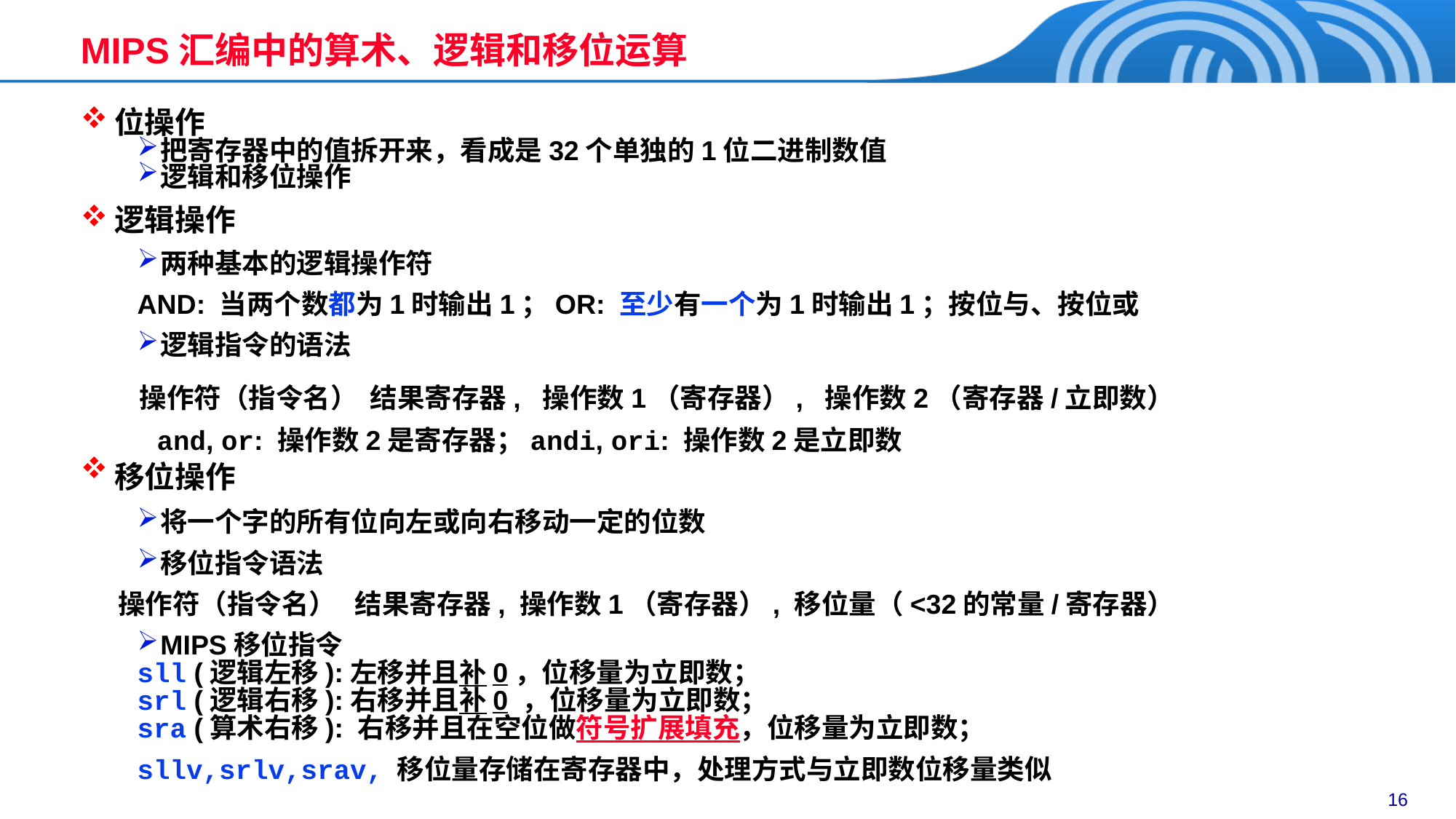

MIPS汇编中的算术、逻辑和移位运算
位操作
把寄存器中的值拆开来，看成是32个单独的1位二进制数值
逻辑和移位操作
逻辑操作
两种基本的逻辑操作符
AND: 当两个数都为1时输出1；OR: 至少有一个为1时输出1；按位与、按位或
逻辑指令的语法
	  操作符（指令名）  结果寄存器,  操作数1（寄存器）,  操作数2（寄存器/立即数）
    and, or: 操作数2是寄存器；andi, ori: 操作数2是立即数
移位操作
将一个字的所有位向左或向右移动一定的位数
移位指令语法
     操作符（指令名）   结果寄存器, 操作数1（寄存器）, 移位量（<32的常量/寄存器）
MIPS移位指令
sll (逻辑左移):左移并且补0，位移量为立即数；
srl (逻辑右移):右移并且补0 ，位移量为立即数；
sra (算术右移): 右移并且在空位做符号扩展填充，位移量为立即数；
sllv,srlv,srav, 移位量存储在寄存器中，处理方式与立即数位移量类似